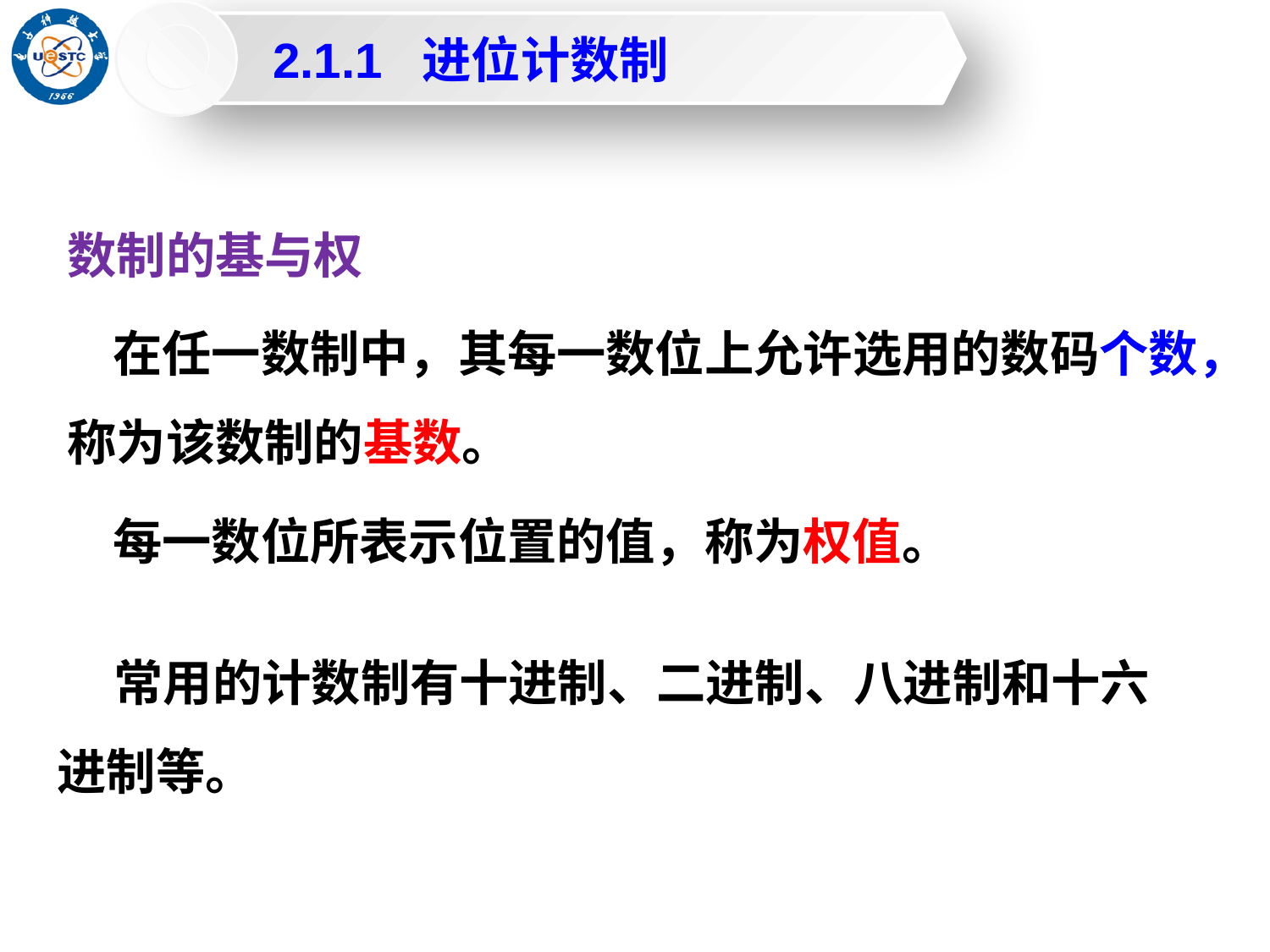

2.1.1  进位计数制

数制的基与权
   在任一数制中，其每一数位上允许选用的数码个数，称为该数制的基数。
   每一数位所表示位置的值，称为权值。
    常用的计数制有十进制、二进制、八进制和十六进制等。